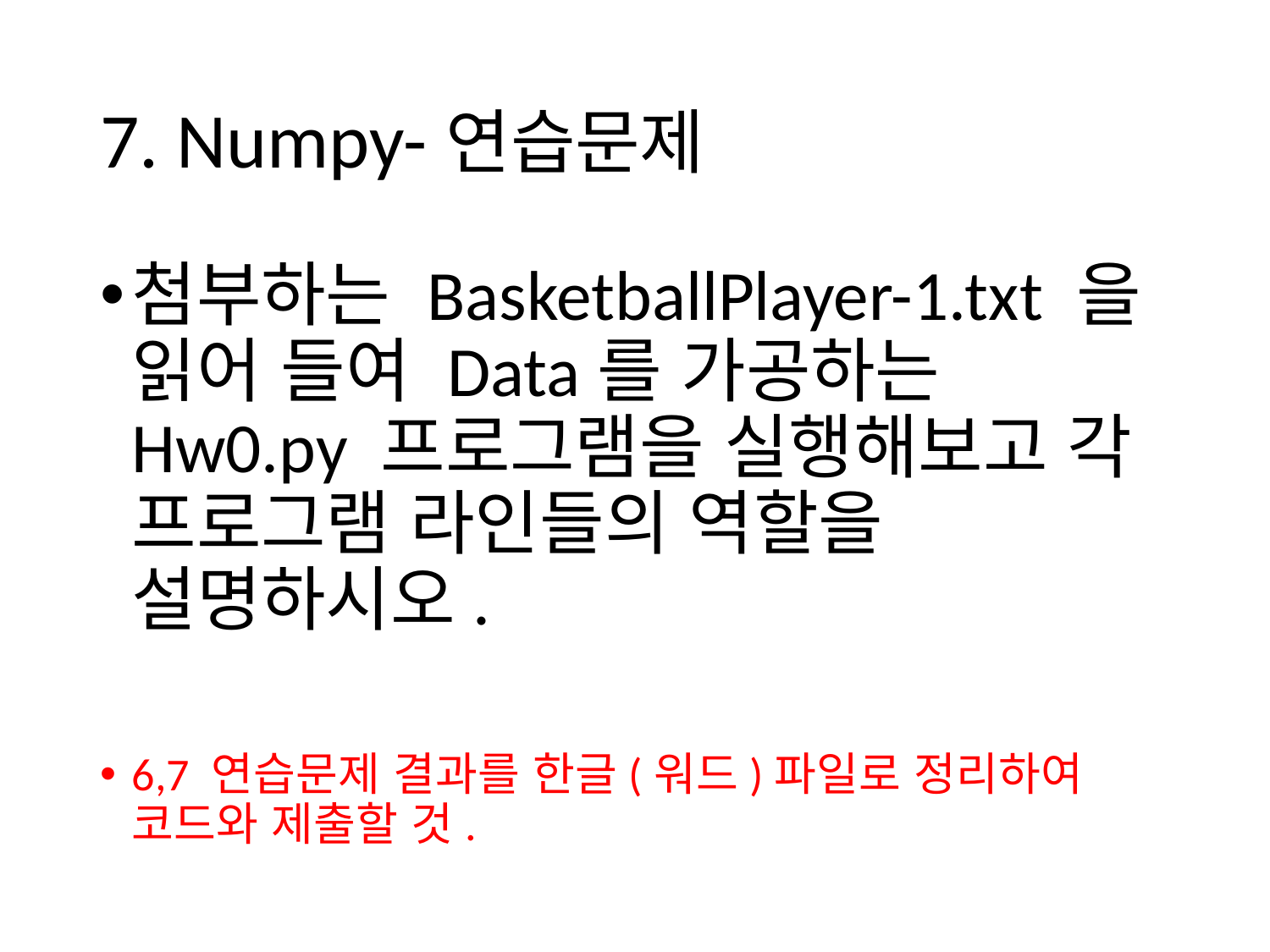

# 7. Numpy-연습문제
첨부하는 BasketballPlayer-1.txt 을 읽어 들여 Data를 가공하는  Hw0.py 프로그램을 실행해보고 각 프로그램 라인들의 역할을 설명하시오.

6,7 연습문제 결과를 한글(워드)파일로 정리하여 코드와 제출할 것.